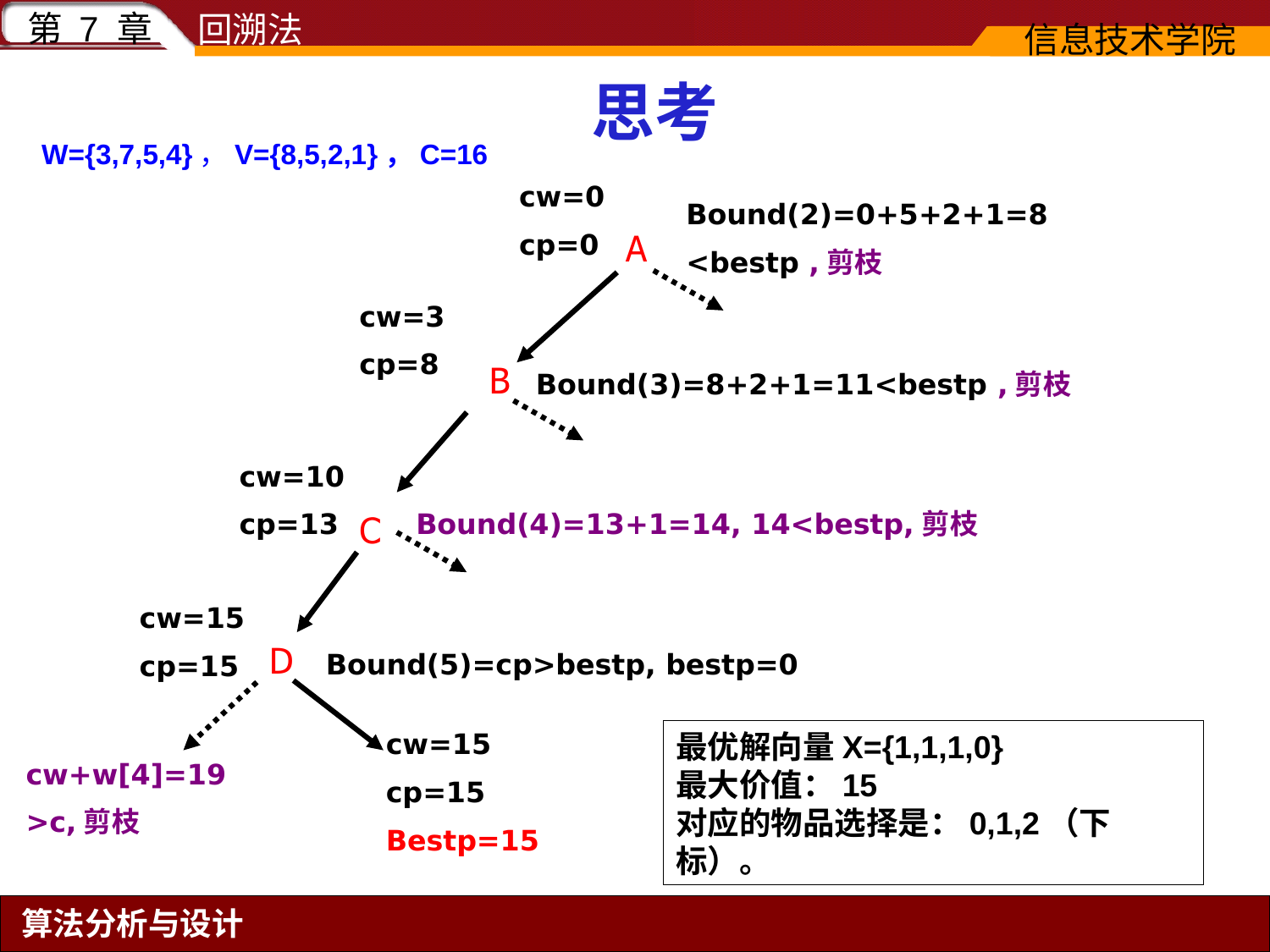

# 思考
W={3,7,5,4}，V={8,5,2,1}，C=16
cw=0
cp=0
Bound(2)=0+5+2+1=8
<bestp ,剪枝
A

cw=3
cp=8
B
Bound(3)=8+2+1=11<bestp ,剪枝

cw=10
cp=13
Bound(4)=13+1=14, 14<bestp,剪枝
C

cw=15
cp=15
D
Bound(5)=cp>bestp, bestp=0

cw=15
cp=15
Bestp=15
最优解向量X={1,1,1,0}
最大价值：15
对应的物品选择是：0,1,2（下标）。
cw+w[4]=19
>c,剪枝